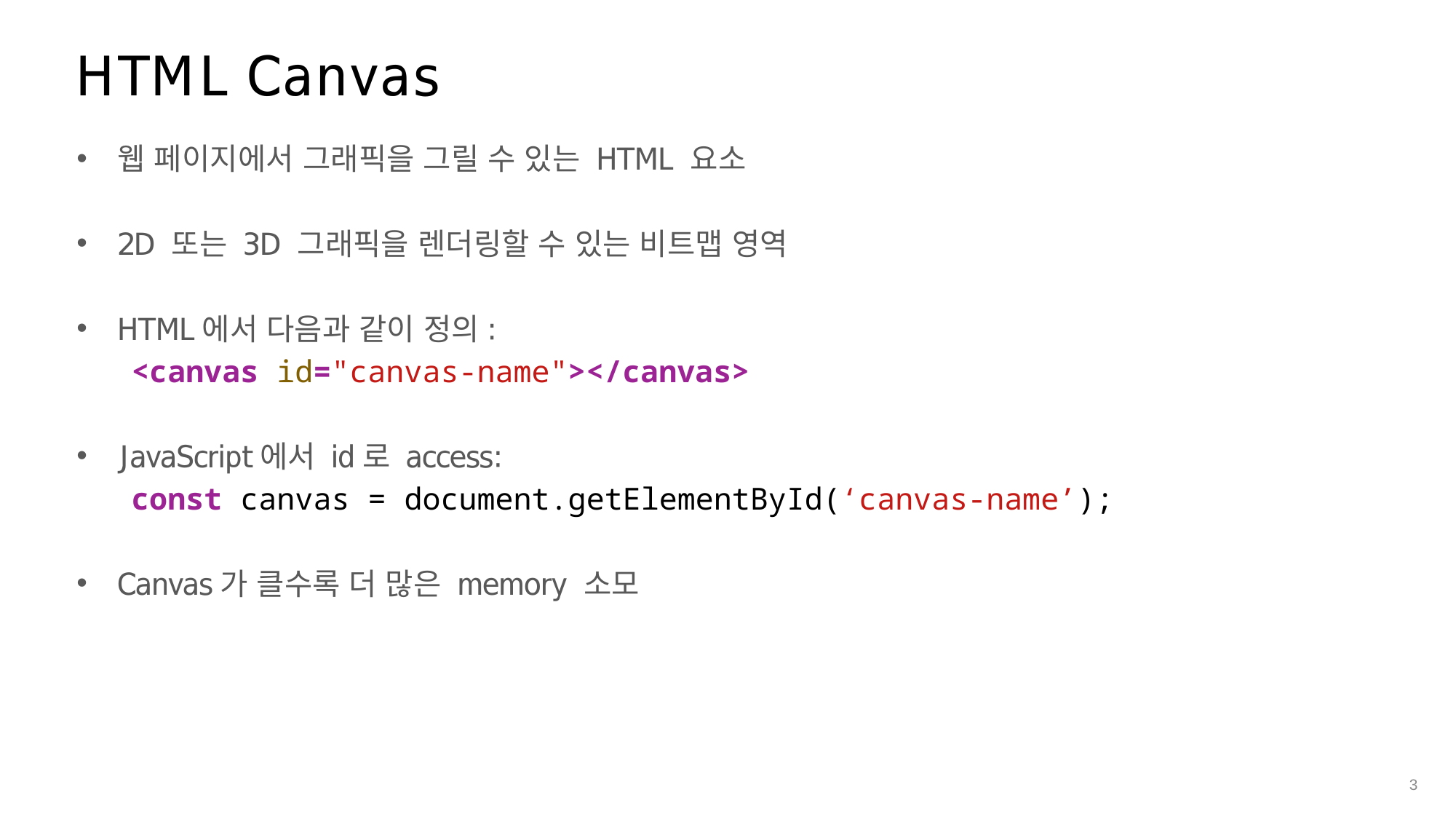

# HTML Canvas
웹 페이지에서 그래픽을 그릴 수 있는 HTML 요소

2D 또는 3D 그래픽을 렌더링할 수 있는 비트맵 영역

HTML에서 다음과 같이 정의:
<canvas id="canvas-name"></canvas>

JavaScript에서 id로 access:
const canvas = document.getElementById(‘canvas-name’);

Canvas가 클수록 더 많은 memory 소모
3